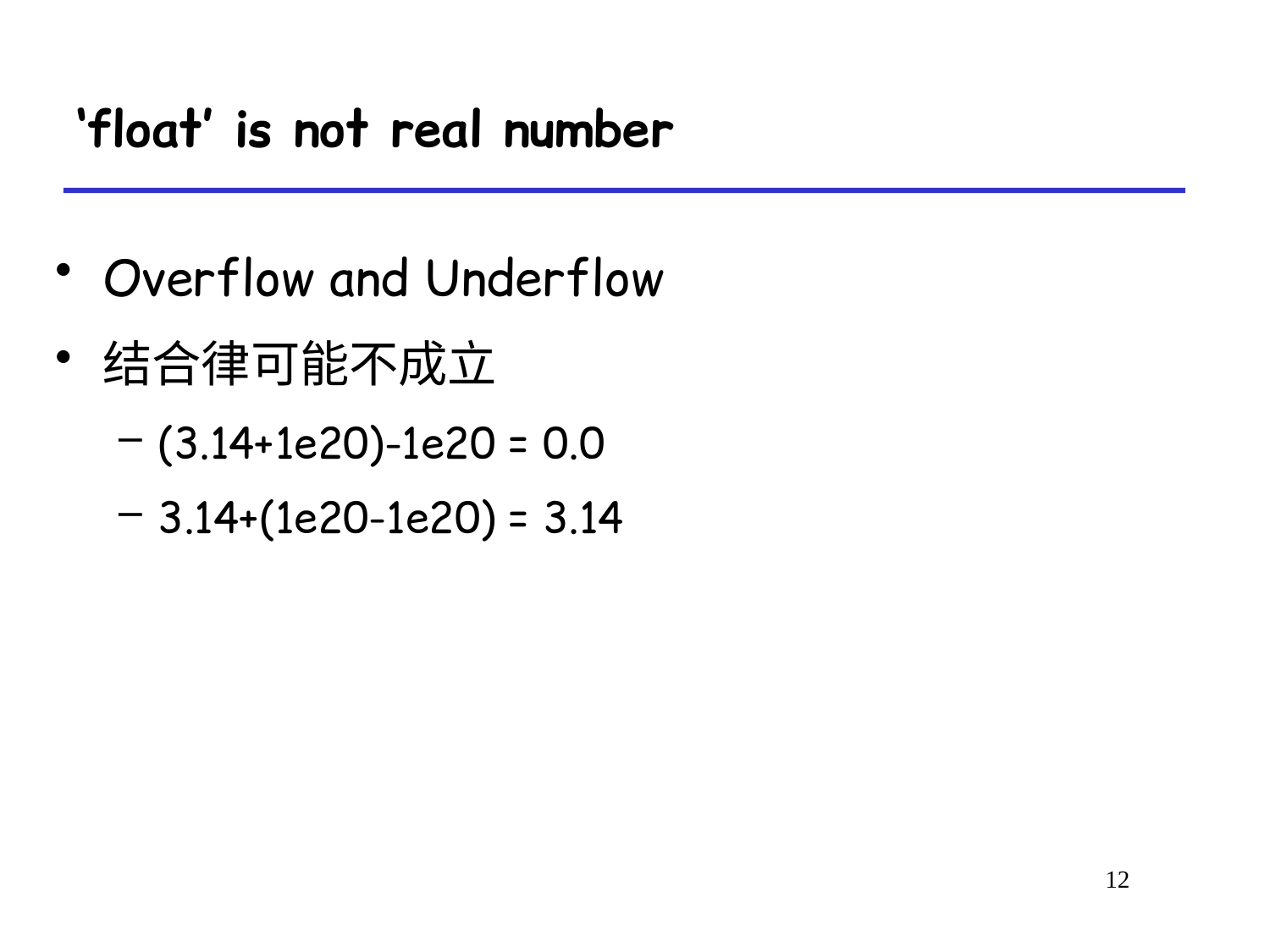

# ‘float’ is not real number
Overflow and Underflow
结合律可能不成立
(3.14+1e20)-1e20 = 0.0
3.14+(1e20-1e20) = 3.14
12